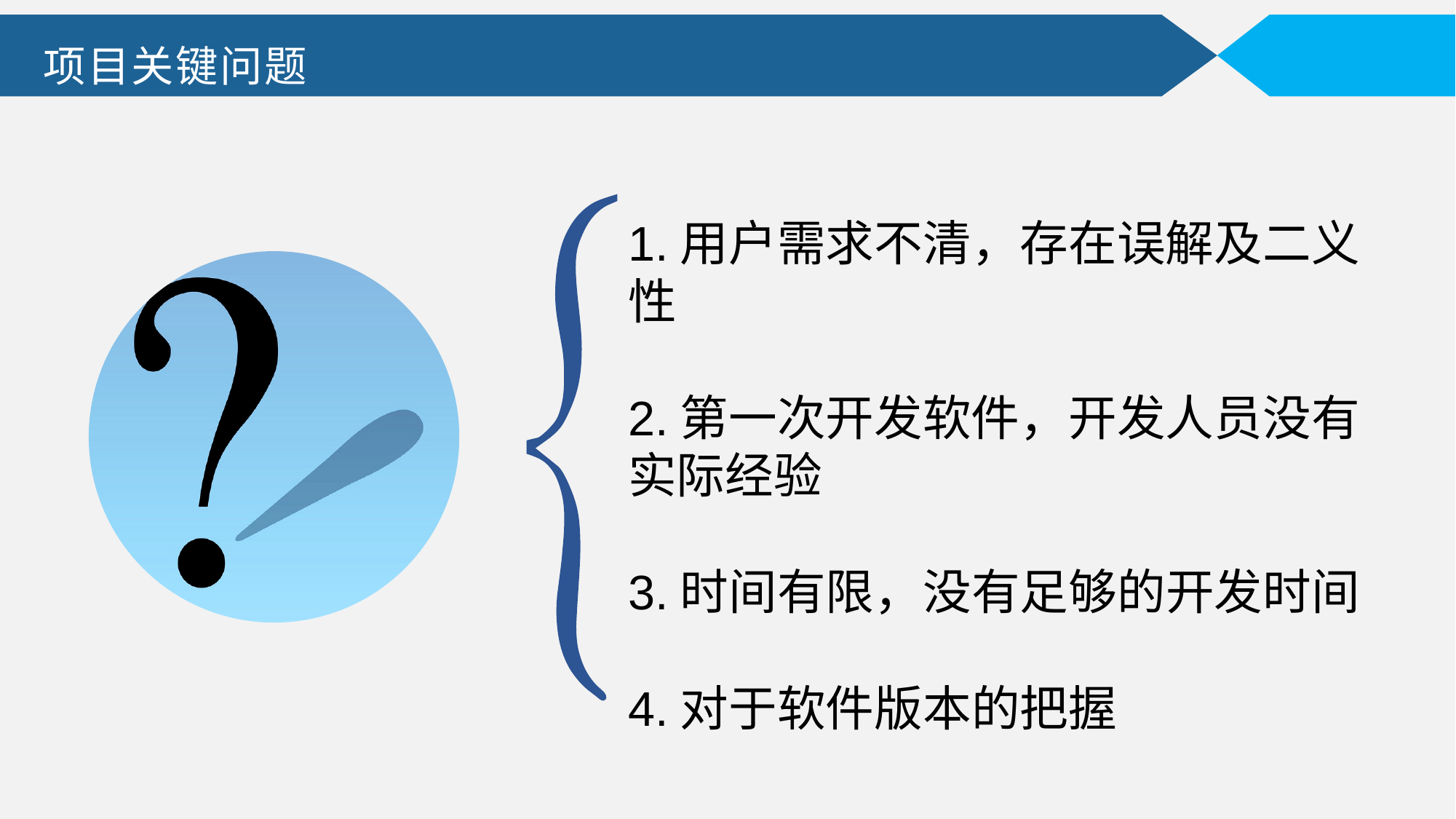

项目关键问题

1.用户需求不清，存在误解及二义性

2.第一次开发软件，开发人员没有实际经验

3.时间有限，没有足够的开发时间

4.对于软件版本的把握